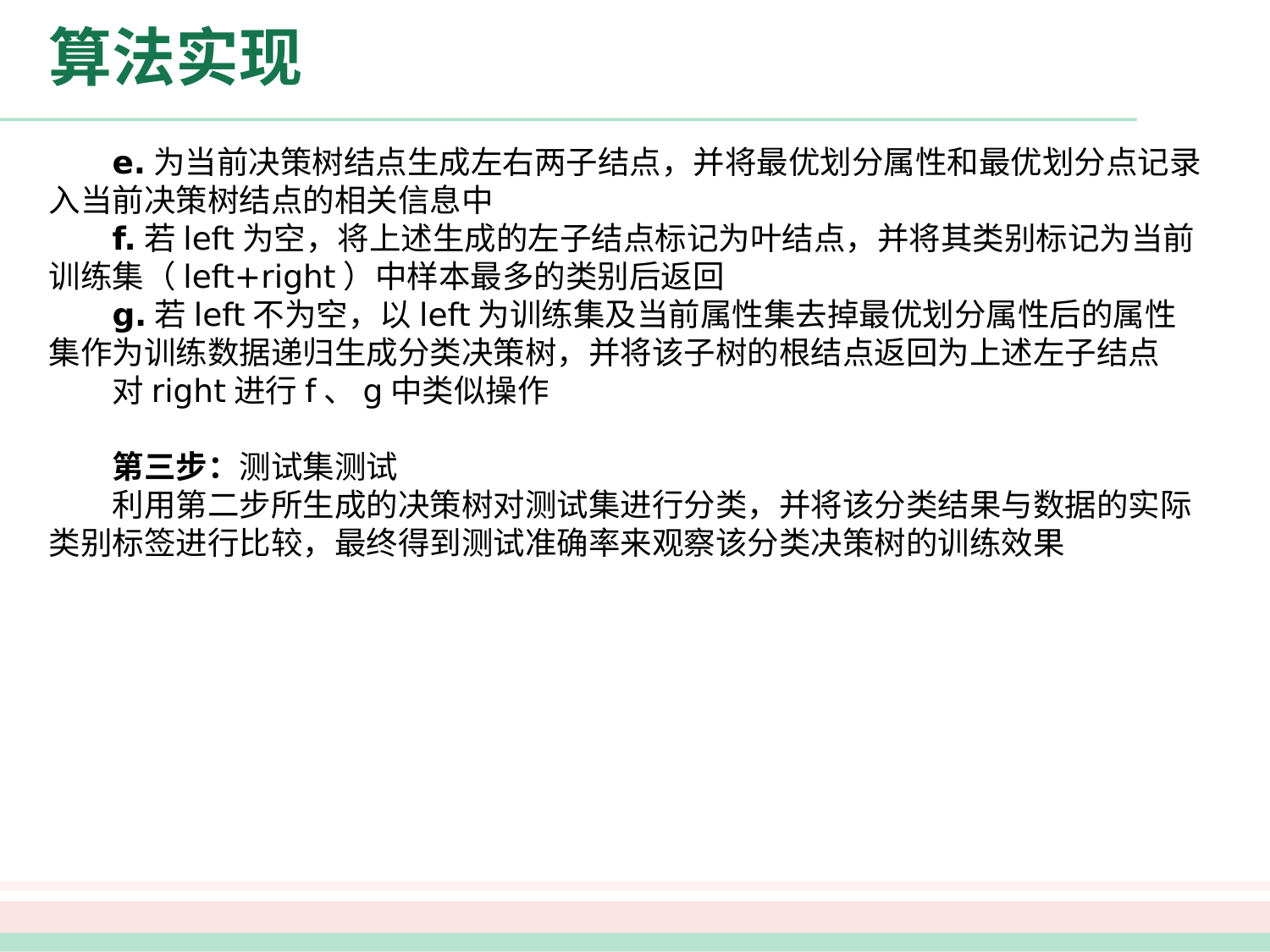

# 算法实现
e.为当前决策树结点生成左右两子结点，并将最优划分属性和最优划分点记录入当前决策树结点的相关信息中
f.若left为空，将上述生成的左子结点标记为叶结点，并将其类别标记为当前训练集（left+right）中样本最多的类别后返回
g.若left不为空，以left为训练集及当前属性集去掉最优划分属性后的属性集作为训练数据递归生成分类决策树，并将该子树的根结点返回为上述左子结点
对right进行f、g中类似操作

第三步：测试集测试
利用第二步所生成的决策树对测试集进行分类，并将该分类结果与数据的实际类别标签进行比较，最终得到测试准确率来观察该分类决策树的训练效果